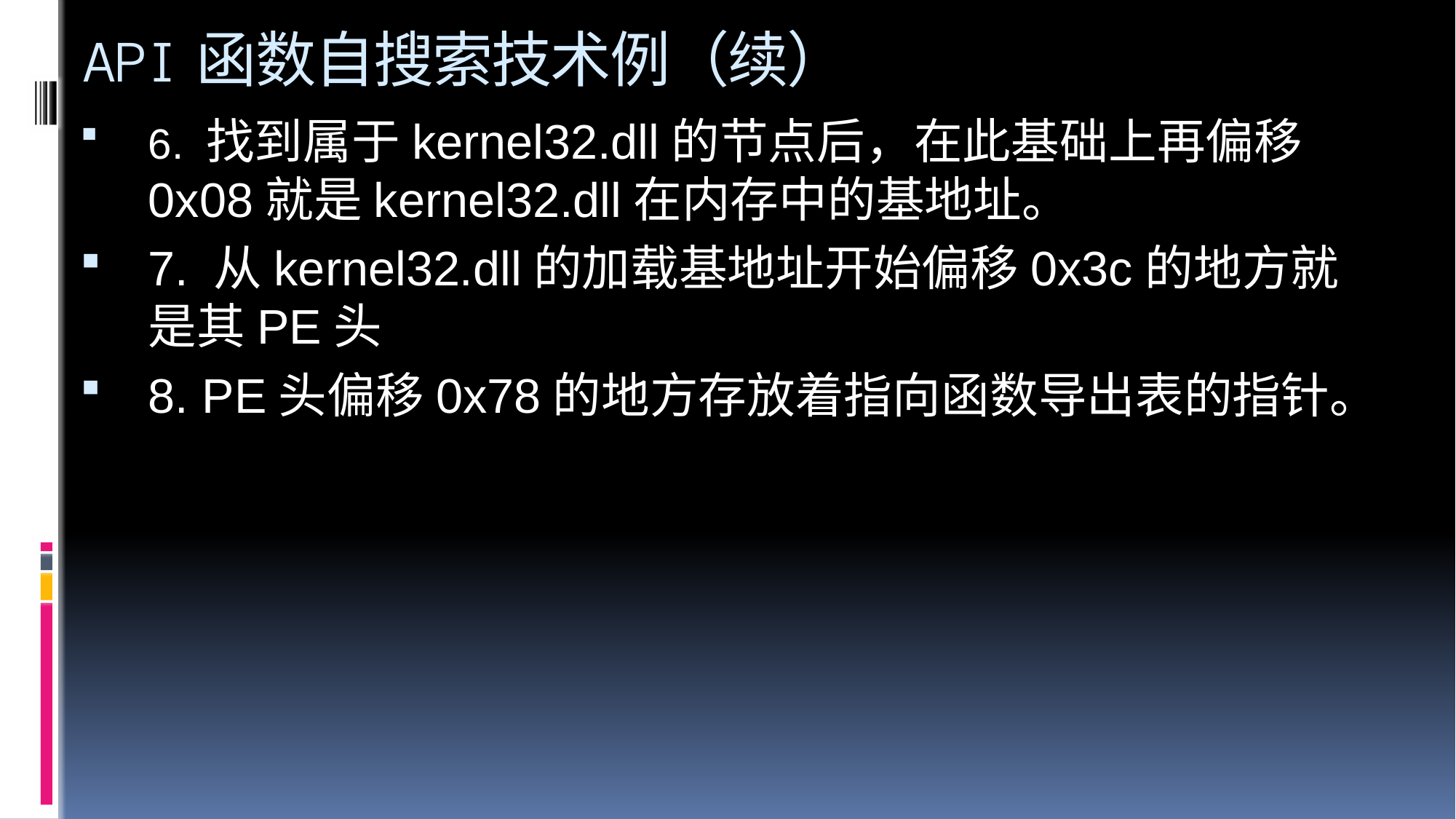

# API函数自搜索技术例（续）
6. 找到属于kernel32.dll的节点后，在此基础上再偏移0x08就是kernel32.dll在内存中的基地址。
7. 从kernel32.dll的加载基地址开始偏移0x3c的地方就是其PE头
8. PE头偏移0x78的地方存放着指向函数导出表的指针。